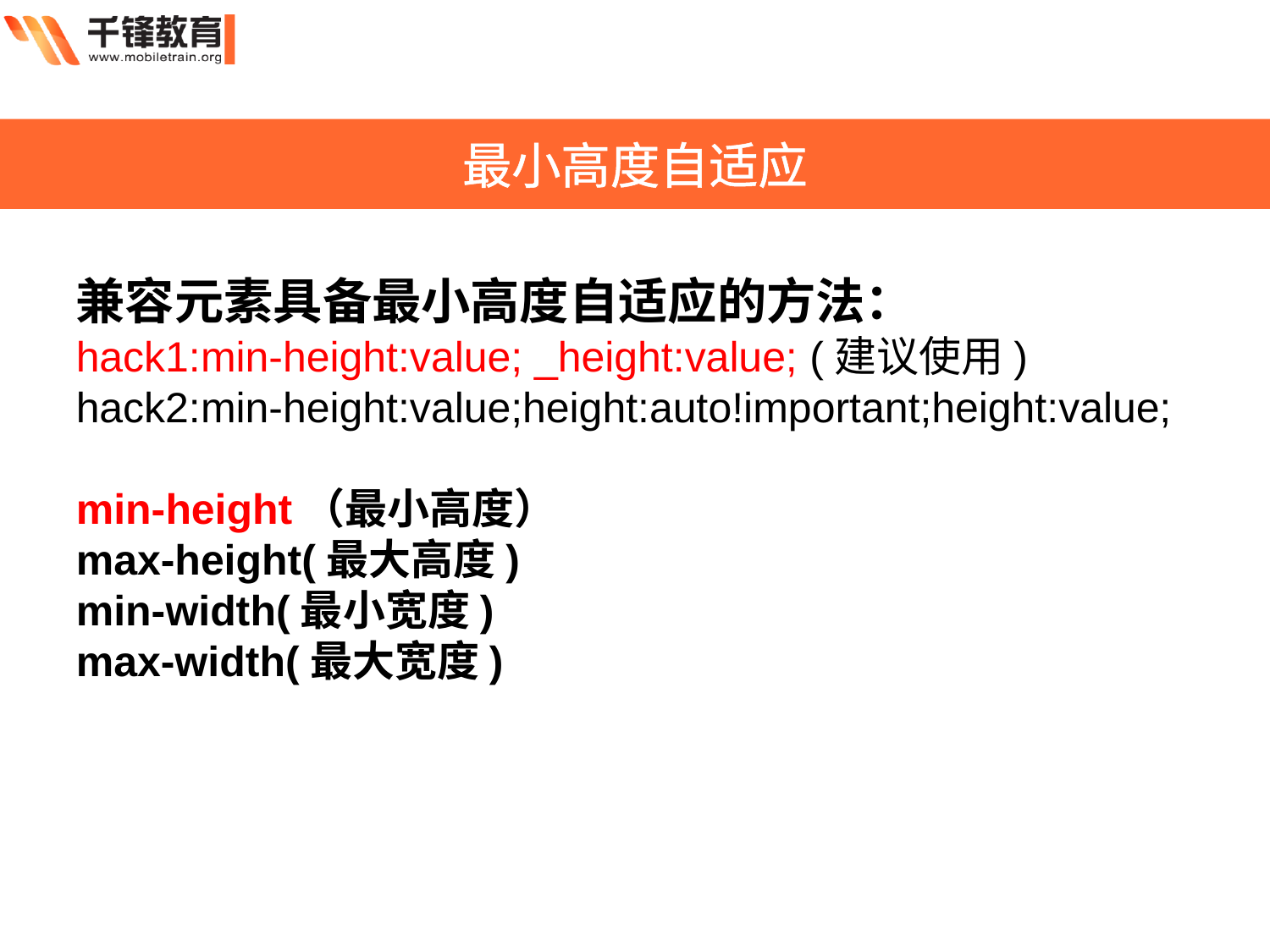

最小高度自适应
兼容元素具备最小高度自适应的方法：
hack1:min-height:value; _height:value; (建议使用)
hack2:min-height:value;height:auto!important;height:value;

min-height（最小高度）
max-height(最大高度)
min-width(最小宽度)
max-width(最大宽度)